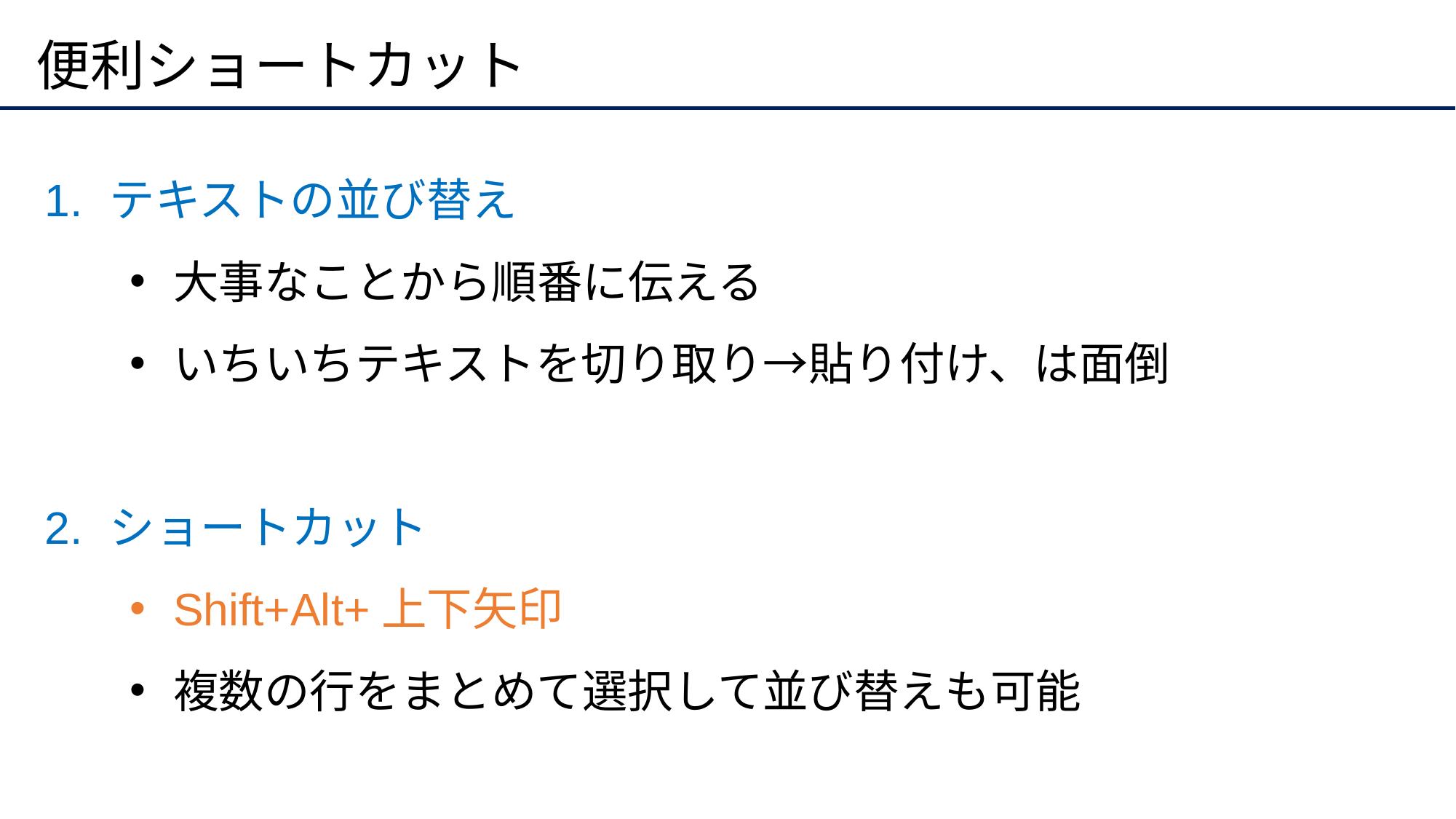

# 便利ショートカット
テキストの並び替え
大事なことから順番に伝える
いちいちテキストを切り取り→貼り付け、は面倒

ショートカット
Shift+Alt+上下矢印
複数の行をまとめて選択して並び替えも可能